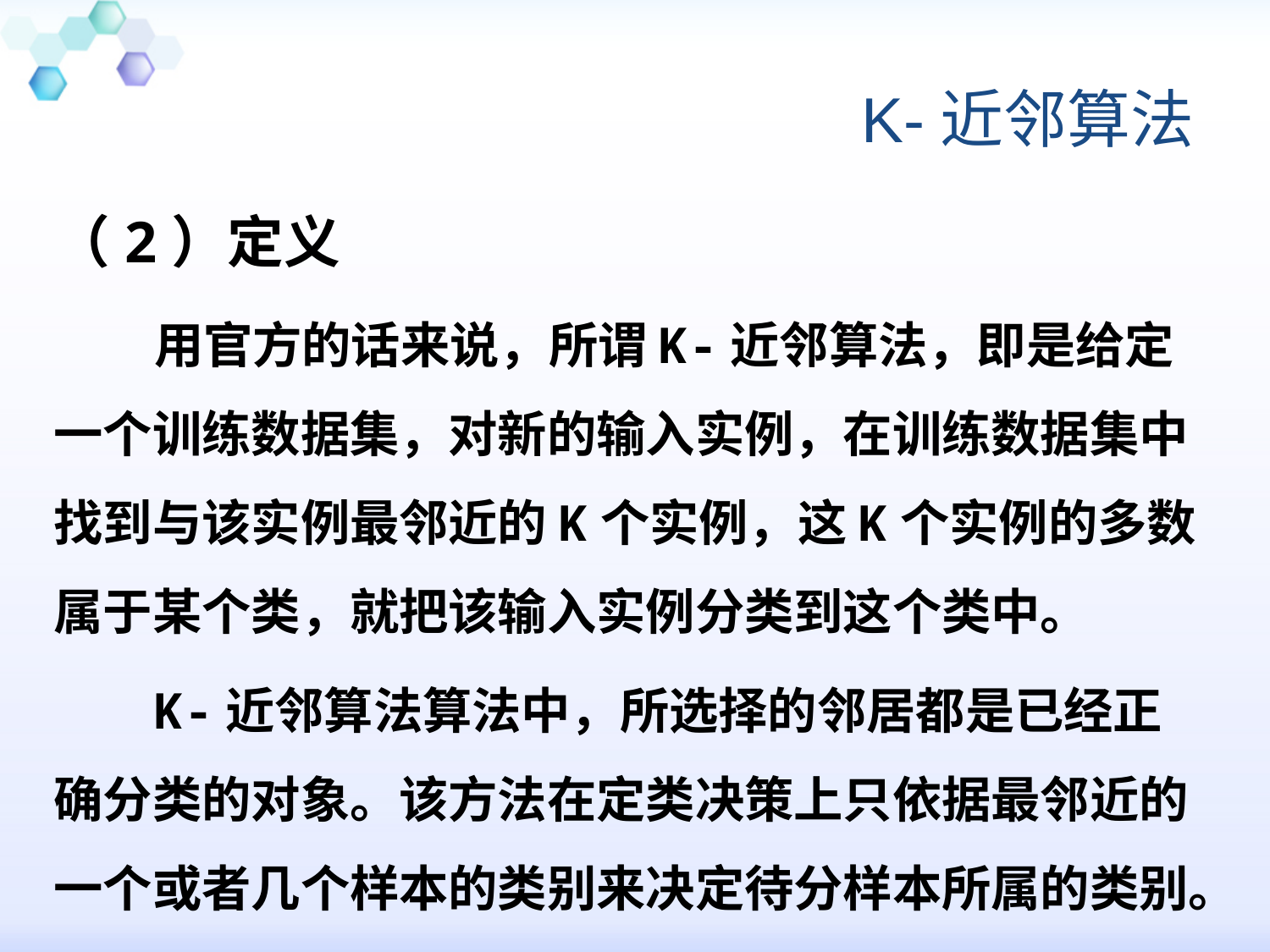

# K-近邻算法
（2）定义
用官方的话来说，所谓K-近邻算法，即是给定一个训练数据集，对新的输入实例，在训练数据集中找到与该实例最邻近的K个实例，这K个实例的多数属于某个类，就把该输入实例分类到这个类中。
K-近邻算法算法中，所选择的邻居都是已经正确分类的对象。该方法在定类决策上只依据最邻近的一个或者几个样本的类别来决定待分样本所属的类别。
4